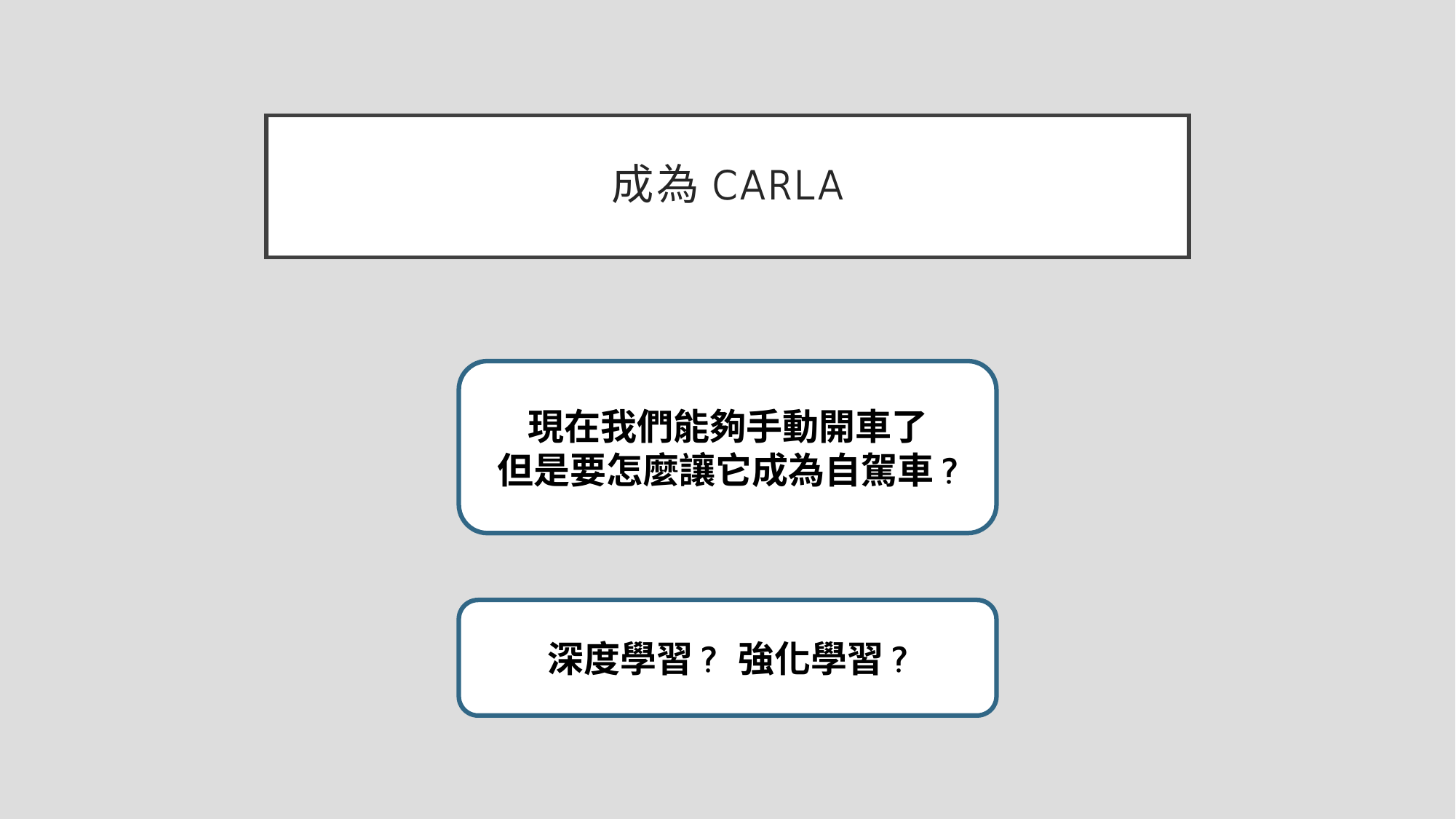

# 成為Carla
現在我們能夠手動開車了
但是要怎麼讓它成為自駕車?
深度學習? 強化學習?